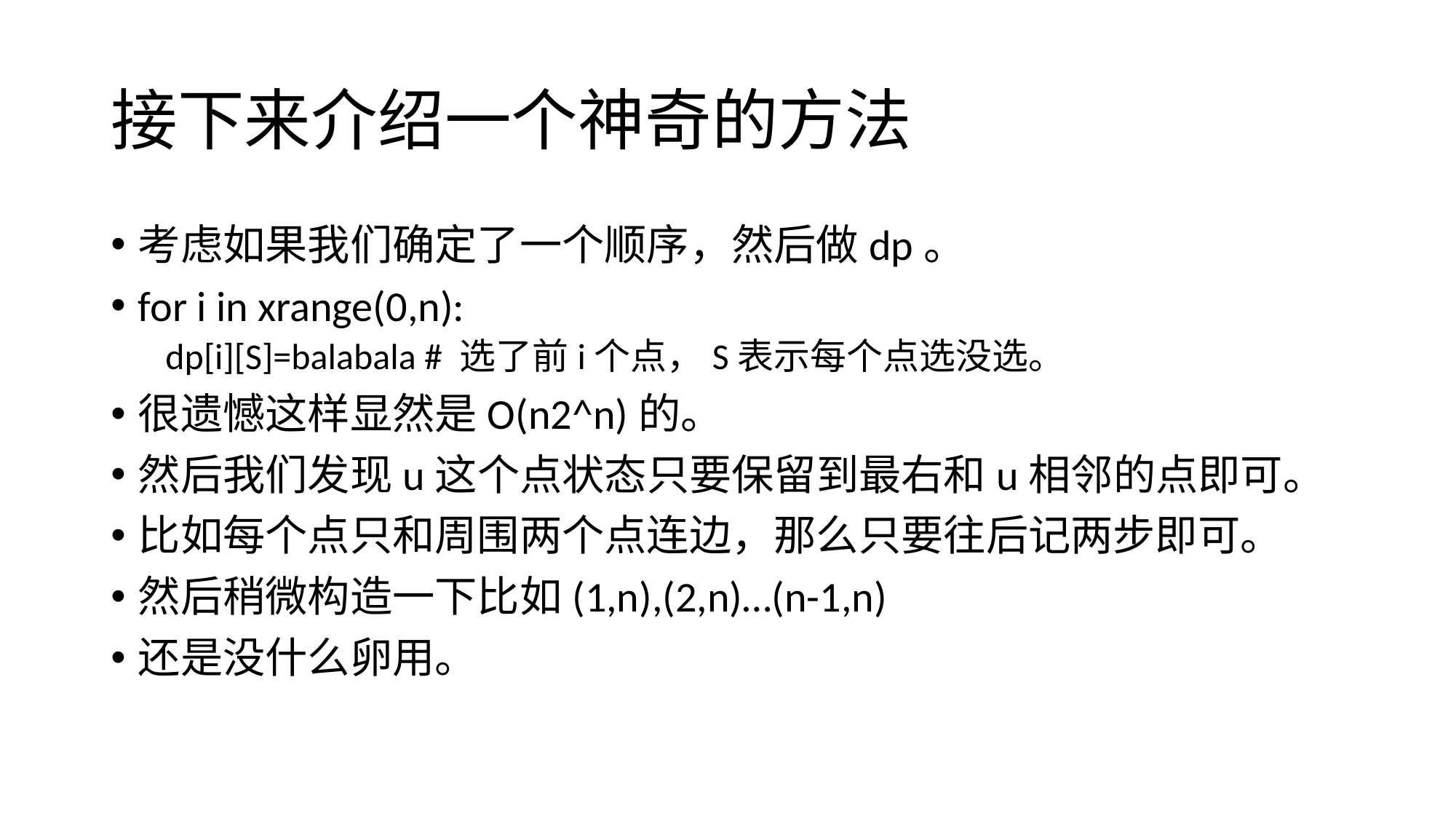

# 接下来介绍一个神奇的方法
考虑如果我们确定了一个顺序，然后做dp。
for i in xrange(0,n):
dp[i][S]=balabala # 选了前i个点，S表示每个点选没选。
很遗憾这样显然是O(n2^n)的。
然后我们发现u这个点状态只要保留到最右和u相邻的点即可。
比如每个点只和周围两个点连边，那么只要往后记两步即可。
然后稍微构造一下比如(1,n),(2,n)…(n-1,n)
还是没什么卵用。